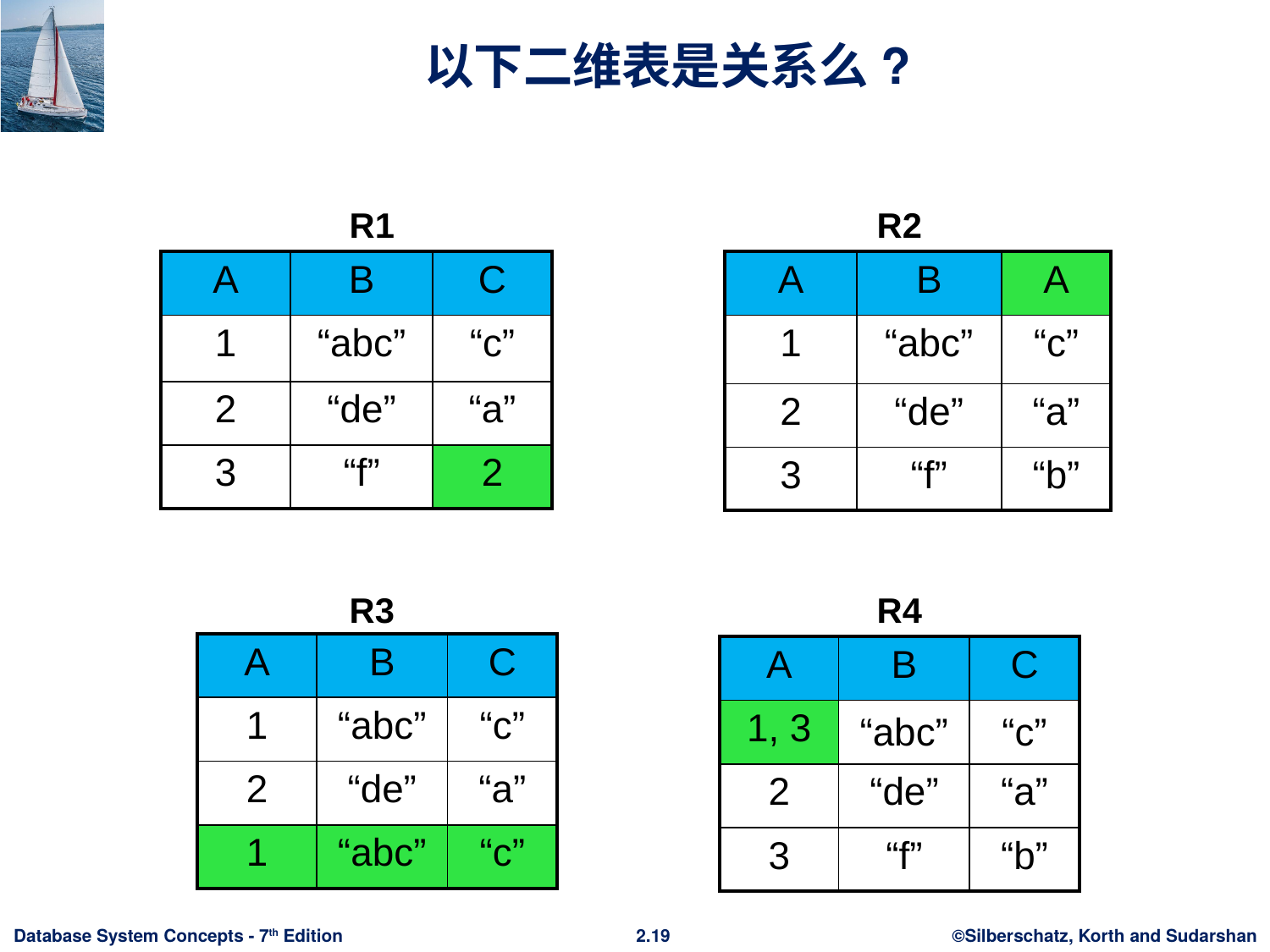

# 以下二维表是关系么?
R1
R2
| A | B | C |
| --- | --- | --- |
| 1 | “abc” | “c” |
| 2 | “de” | “a” |
| 3 | “f” | 2 |
| A | B | A |
| --- | --- | --- |
| 1 | “abc” | “c” |
| 2 | “de” | “a” |
| 3 | “f” | “b” |
R3
R4
| A | B | C |
| --- | --- | --- |
| 1 | “abc” | “c” |
| 2 | “de” | “a” |
| 1 | “abc” | “c” |
| A | B | C |
| --- | --- | --- |
| 1, 3 | “abc” | “c” |
| 2 | “de” | “a” |
| 3 | “f” | “b” |